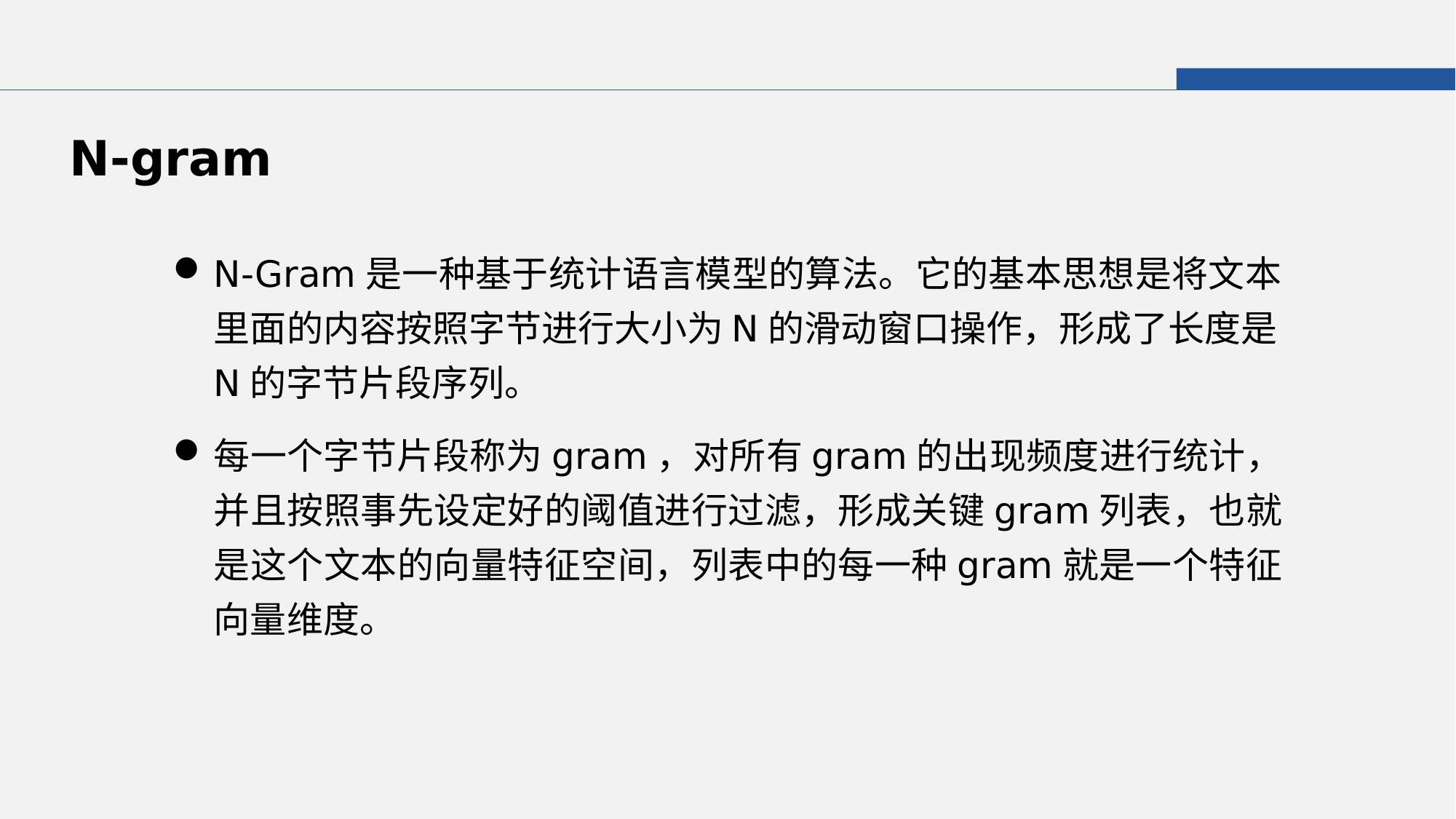

N-gram
N-Gram是一种基于统计语言模型的算法。它的基本思想是将文本里面的内容按照字节进行大小为N的滑动窗口操作，形成了长度是N的字节片段序列。
每一个字节片段称为gram，对所有gram的出现频度进行统计，并且按照事先设定好的阈值进行过滤，形成关键gram列表，也就是这个文本的向量特征空间，列表中的每一种gram就是一个特征向量维度。